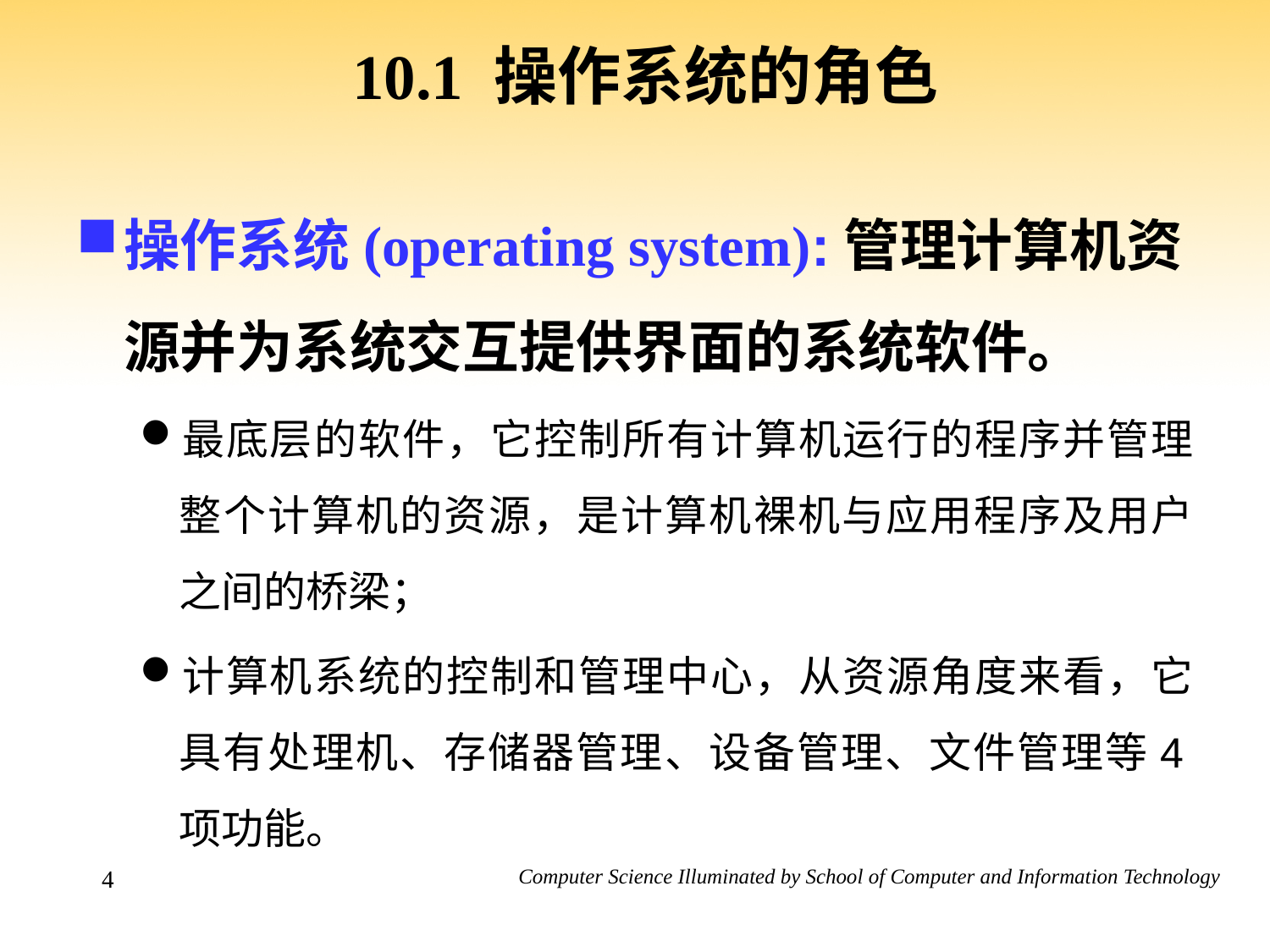

# 10.1 操作系统的角色
操作系统(operating system):管理计算机资源并为系统交互提供界面的系统软件。
最底层的软件，它控制所有计算机运行的程序并管理整个计算机的资源，是计算机裸机与应用程序及用户之间的桥梁；
计算机系统的控制和管理中心，从资源角度来看，它具有处理机、存储器管理、设备管理、文件管理等4项功能。
4